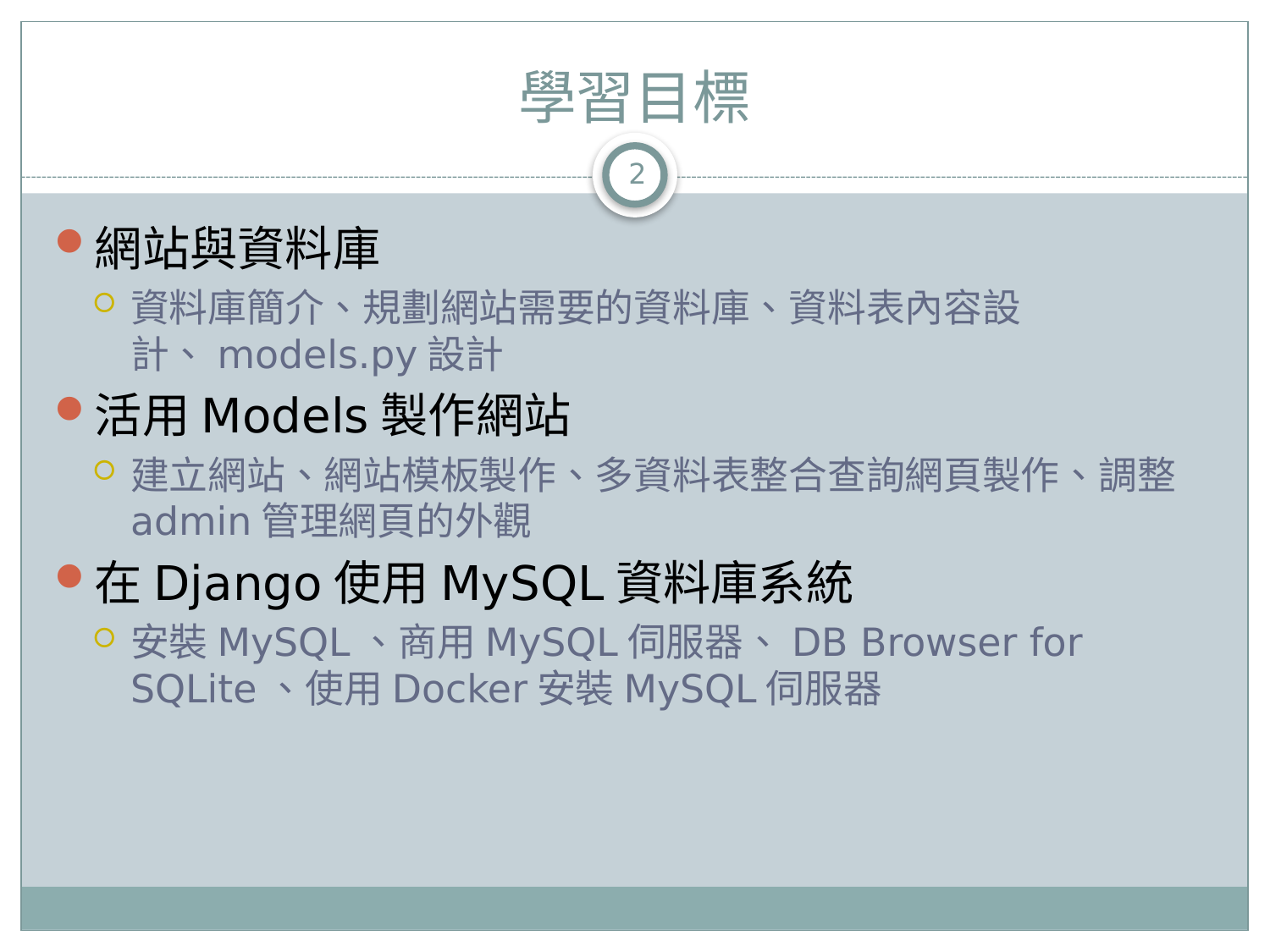

# 學習目標
2
網站與資料庫
資料庫簡介、規劃網站需要的資料庫、資料表內容設計、models.py設計
活用Models製作網站
建立網站、網站模板製作、多資料表整合查詢網頁製作、調整admin管理網頁的外觀
在Django使用MySQL資料庫系統
安裝MySQL、商用MySQL伺服器、DB Browser for SQLite、使用Docker安裝MySQL伺服器